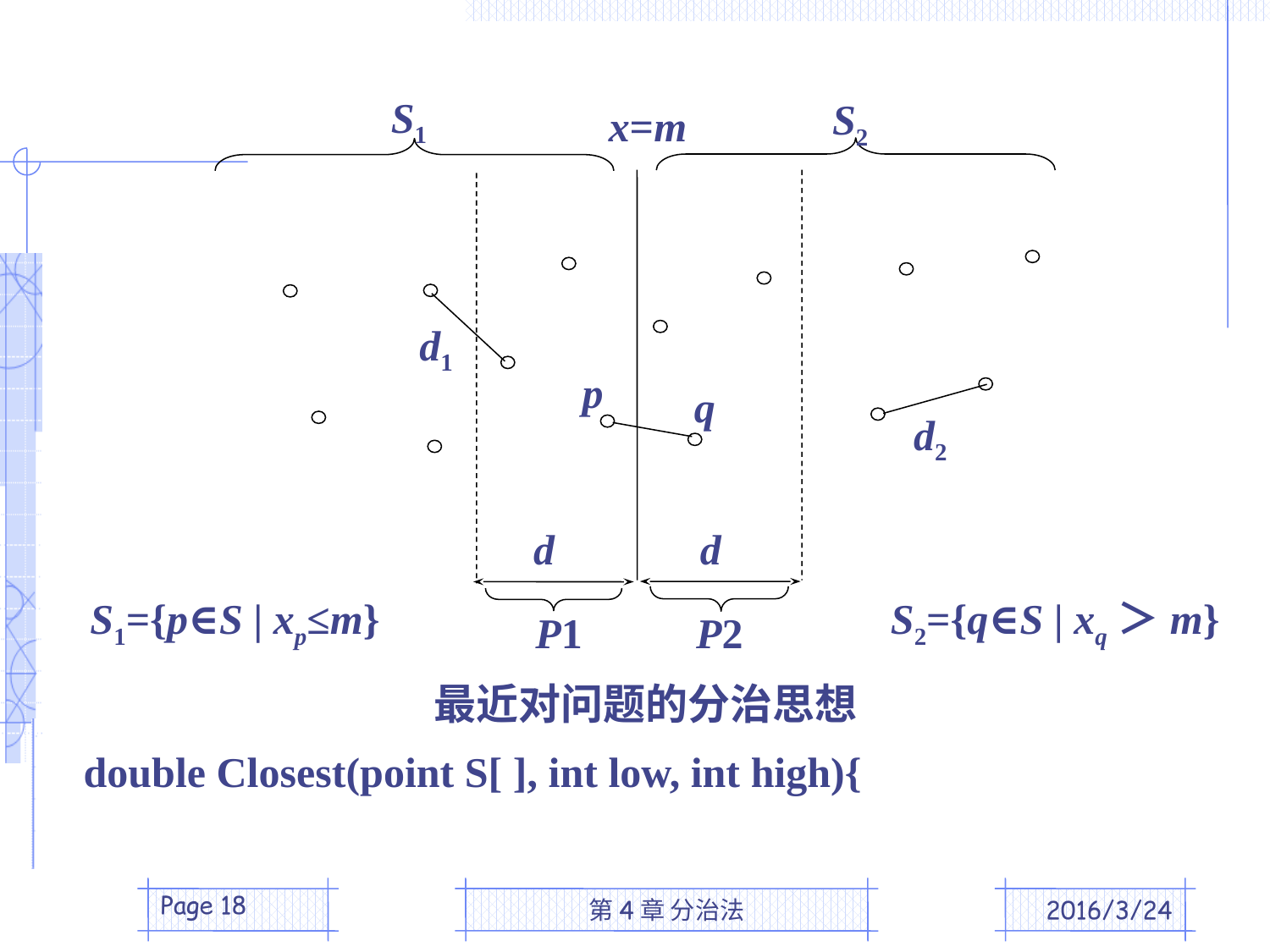

S1
S2
x=m

d1

p

q

d2

d
d

P1
P2
      最近对问题的分治思想
S1={p∈S | xp≤m}
S2={q∈S | xq＞m}
double Closest(point S[ ], int low, int high){
Page 18
第4章 分治法
2016/3/24